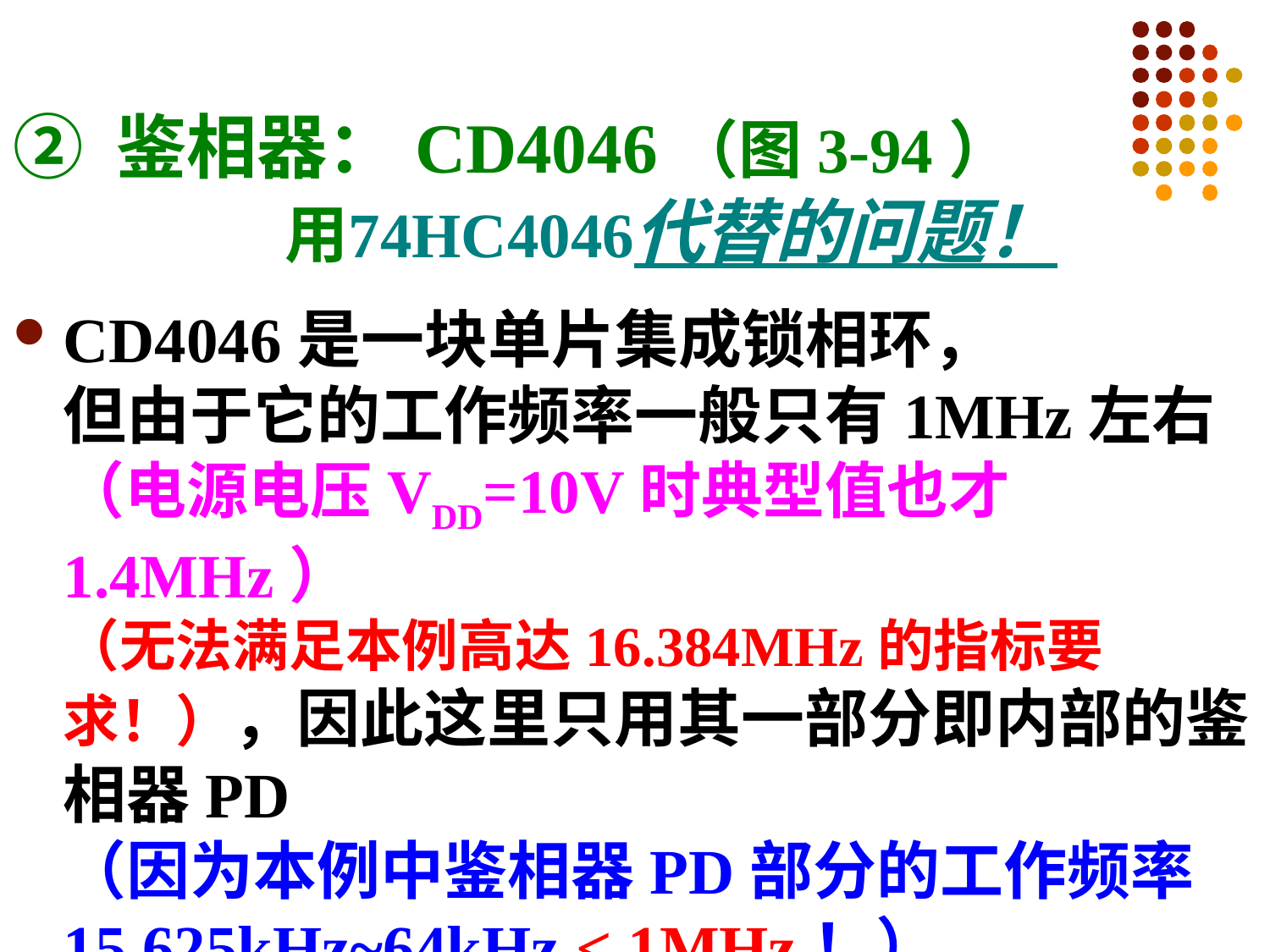

② 鉴相器：CD4046（图3-94）
    用74HC4046代替的问题！
CD4046是一块单片集成锁相环，
但由于它的工作频率一般只有1MHz左右
（电源电压VDD=10V时典型值也才1.4MHz）
（无法满足本例高达16.384MHz的指标要求！），因此这里只用其一部分即内部的鉴相器PD
（因为本例中鉴相器PD部分的工作频率15.625kHz~64kHz < 1MHz！）。